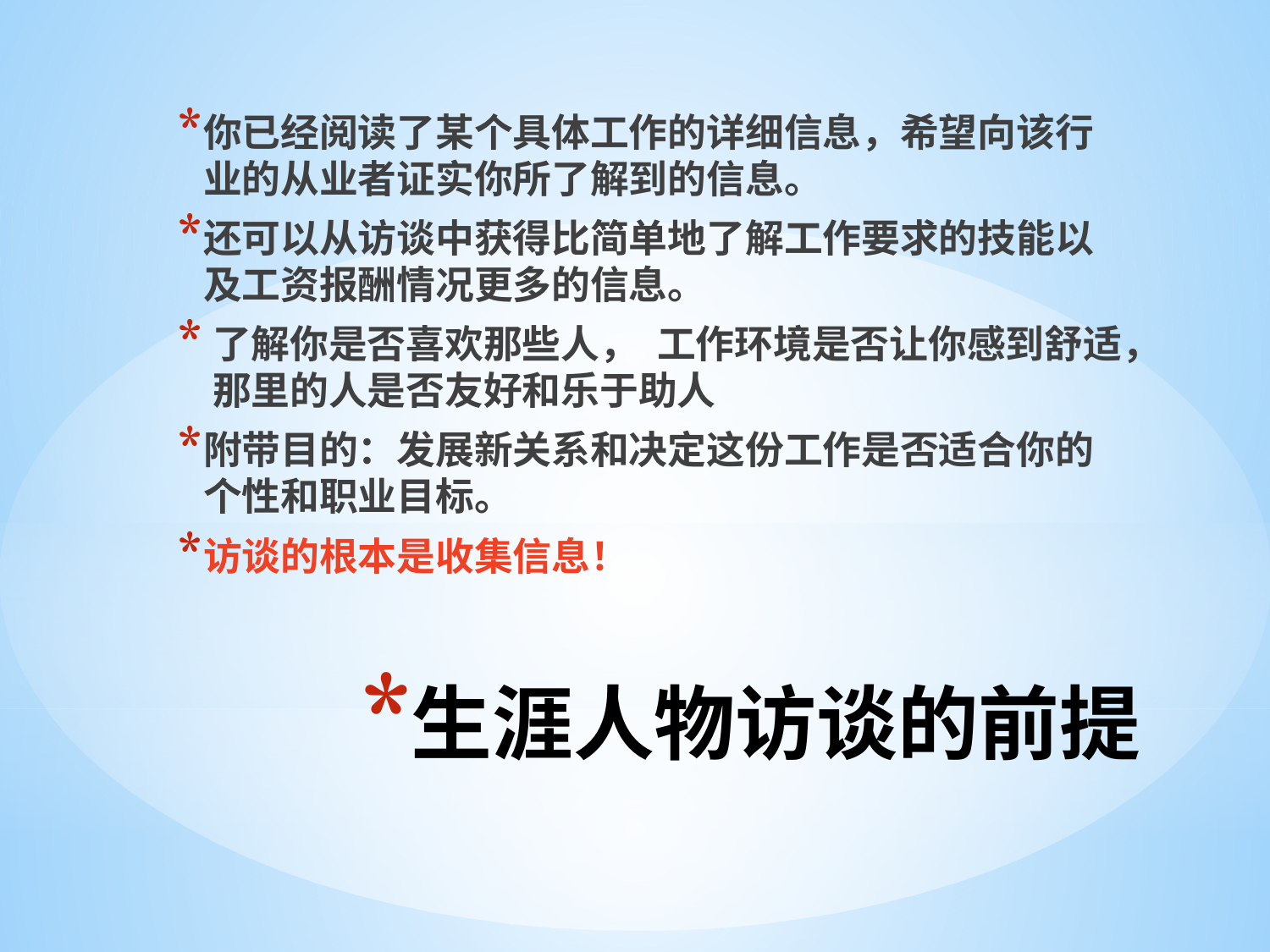

你已经阅读了某个具体工作的详细信息，希望向该行业的从业者证实你所了解到的信息。
还可以从访谈中获得比简单地了解工作要求的技能以及工资报酬情况更多的信息。
了解你是否喜欢那些人，工作环境是否让你感到舒适，那里的人是否友好和乐于助人
附带目的：发展新关系和决定这份工作是否适合你的个性和职业目标。
访谈的根本是收集信息！
# 生涯人物访谈的前提